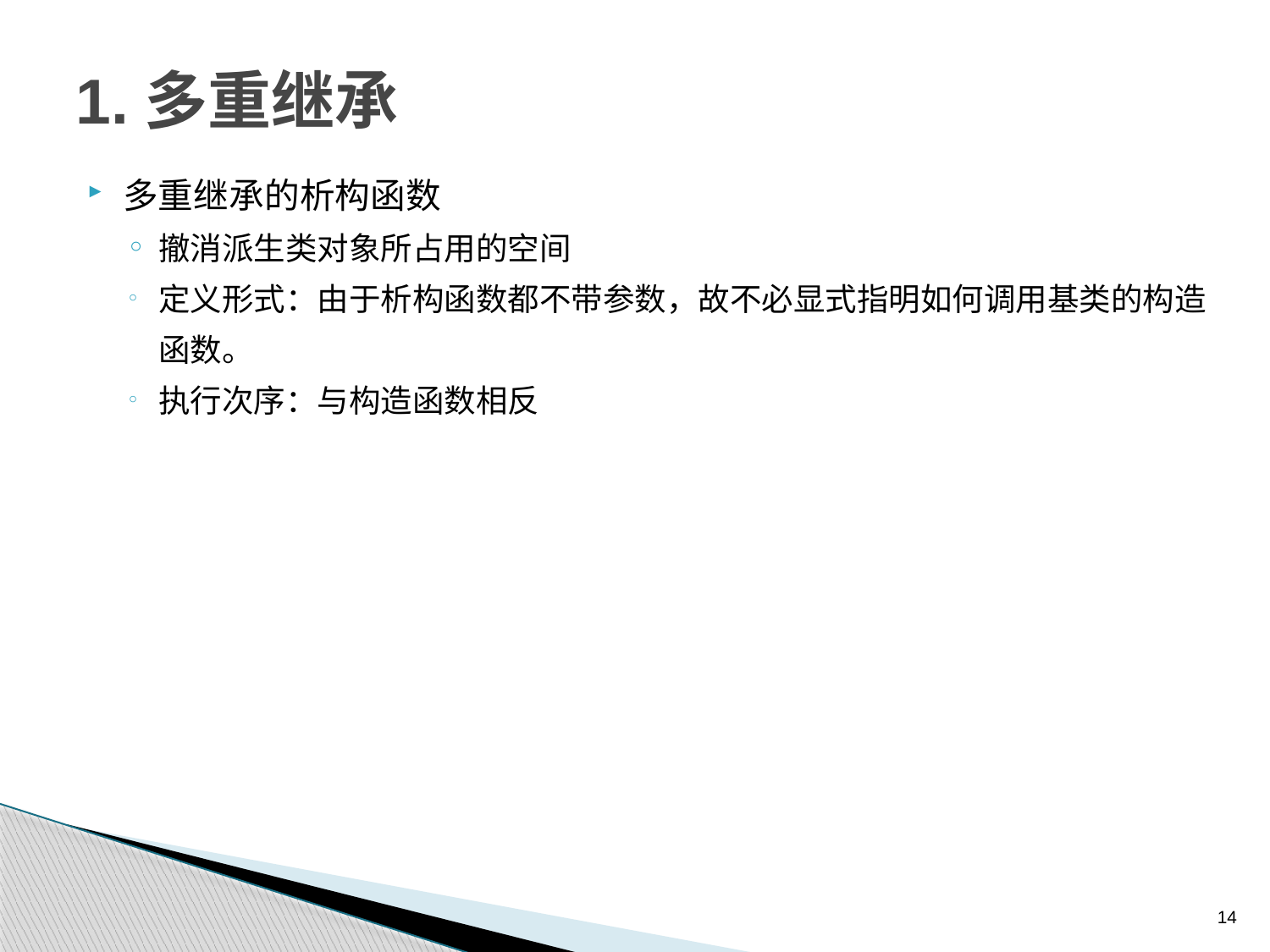

# 1.多重继承
多重继承的析构函数
撤消派生类对象所占用的空间
定义形式：由于析构函数都不带参数，故不必显式指明如何调用基类的构造函数。
执行次序：与构造函数相反

14